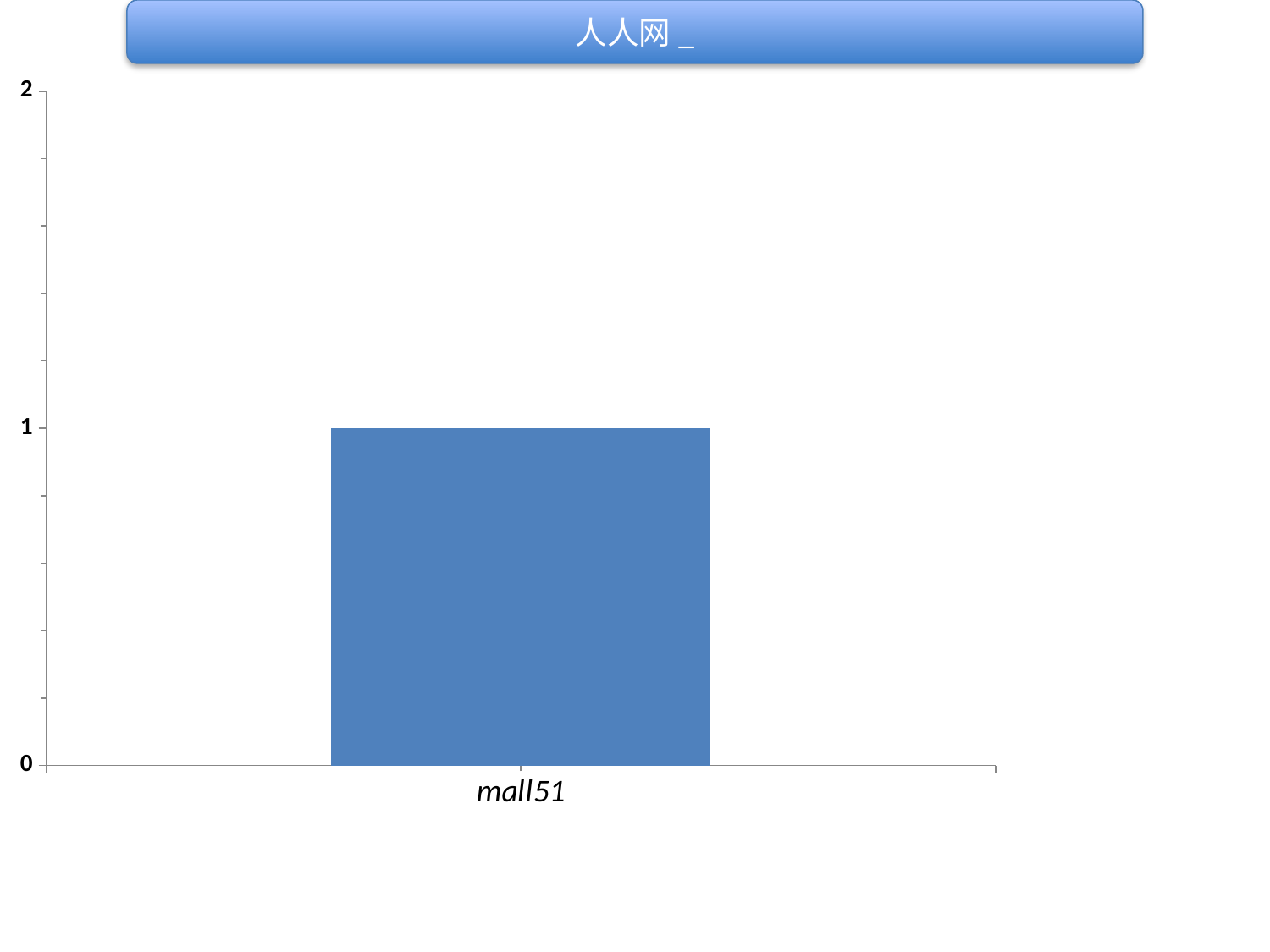

人人网_

### Chart

| Category | uv |
|---|---|
| mall51 | 1.0 |